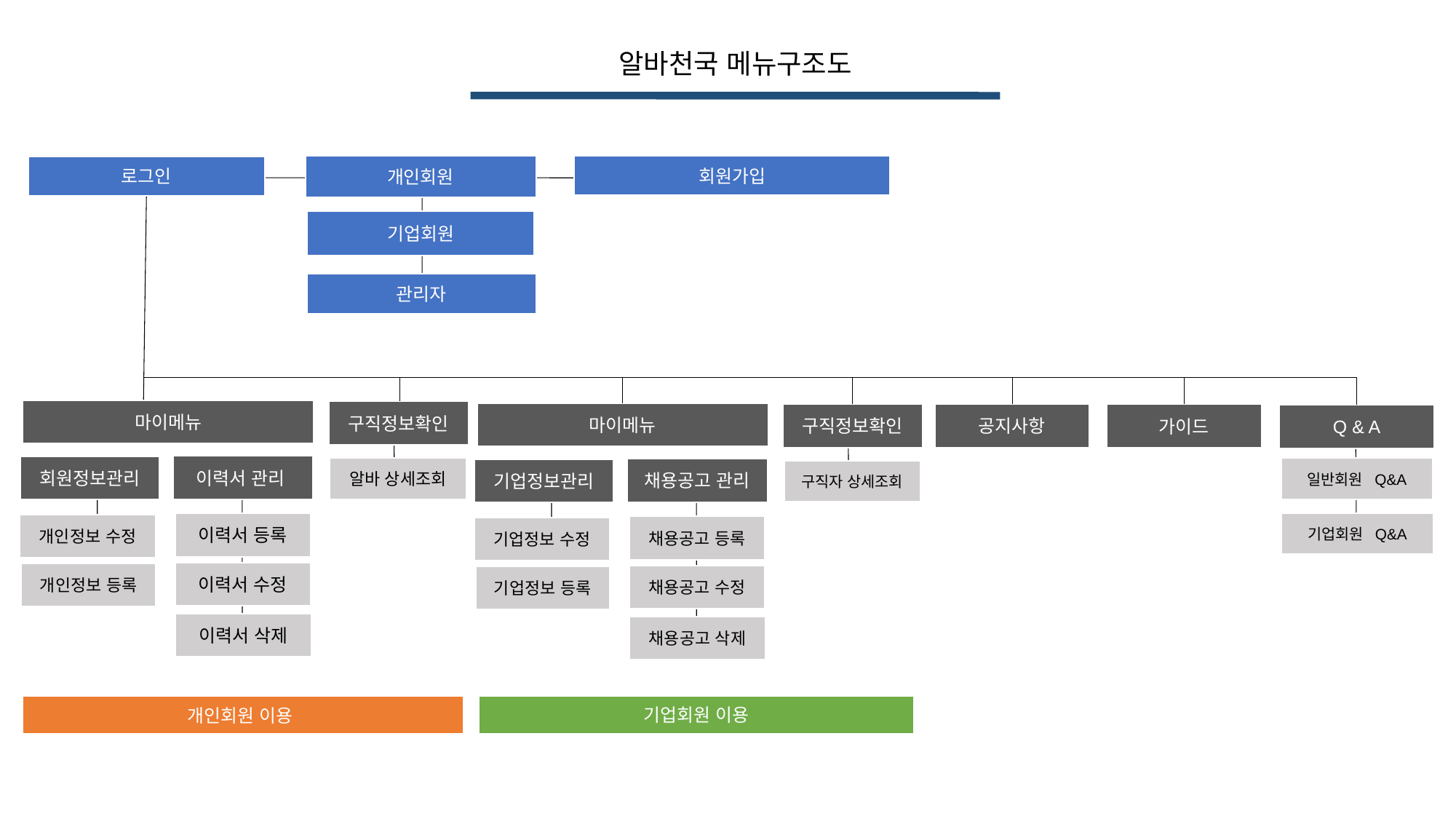

알바천국 메뉴구조도
회원가입
개인회원
로그인
기업회원
관리자

마이메뉴
구직정보확인
마이메뉴
공지사항
구직정보확인
가이드
Q & A
이력서 관리
회원정보관리
알바 상세조회
일반회원  Q&A
채용공고 관리
기업정보관리
구직자 상세조회
이력서 등록
기업회원  Q&A
개인정보 수정
채용공고 등록
기업정보 수정
이력서 수정
개인정보 등록
채용공고 수정
기업정보 등록
이력서 삭제
채용공고 삭제
기업회원 이용
개인회원 이용